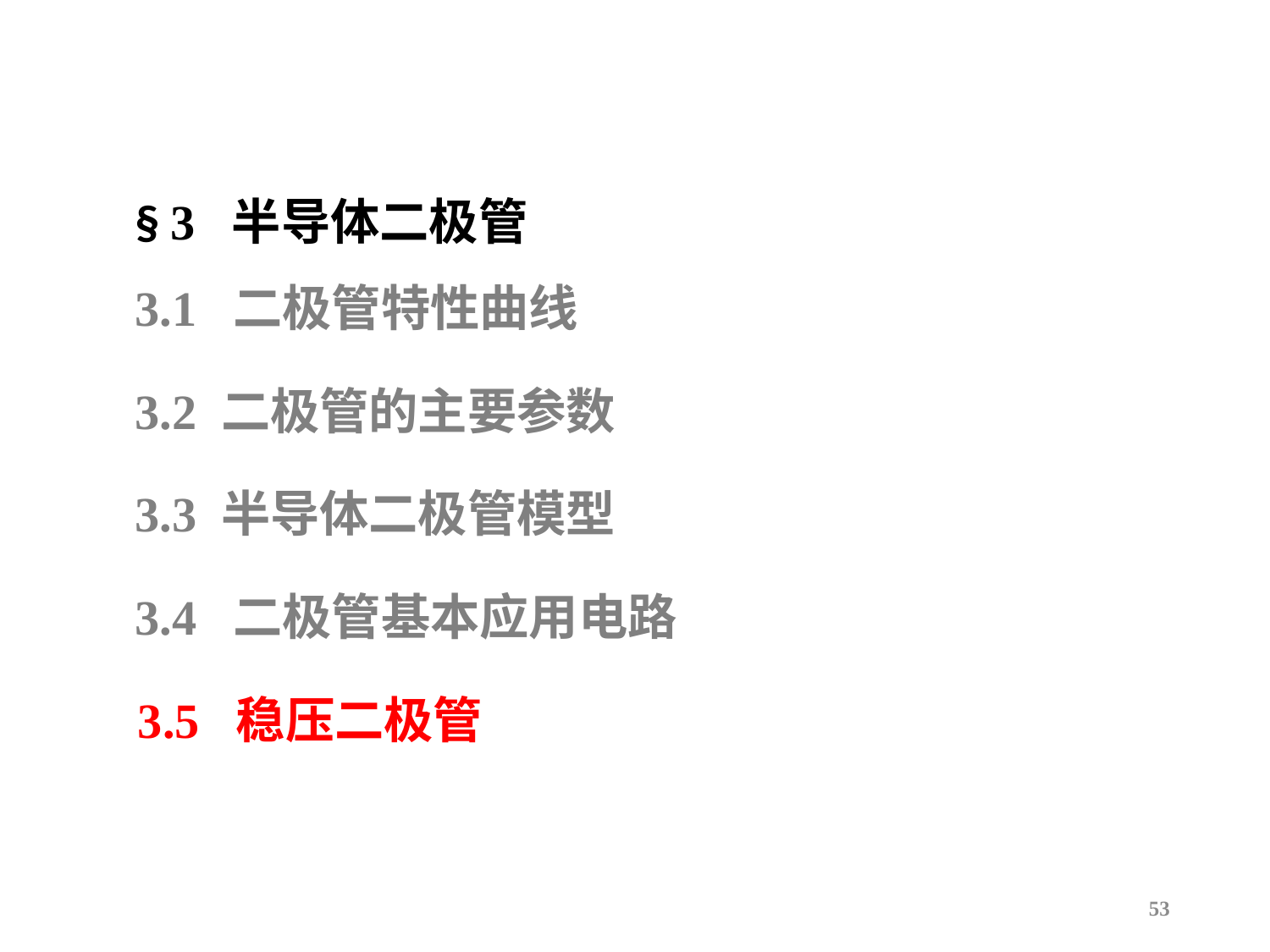

§ 3  半导体二极管
3.1  二极管特性曲线
3.2 二极管的主要参数
3.3 半导体二极管模型
3.4  二极管基本应用电路
3.5  稳压二极管
53